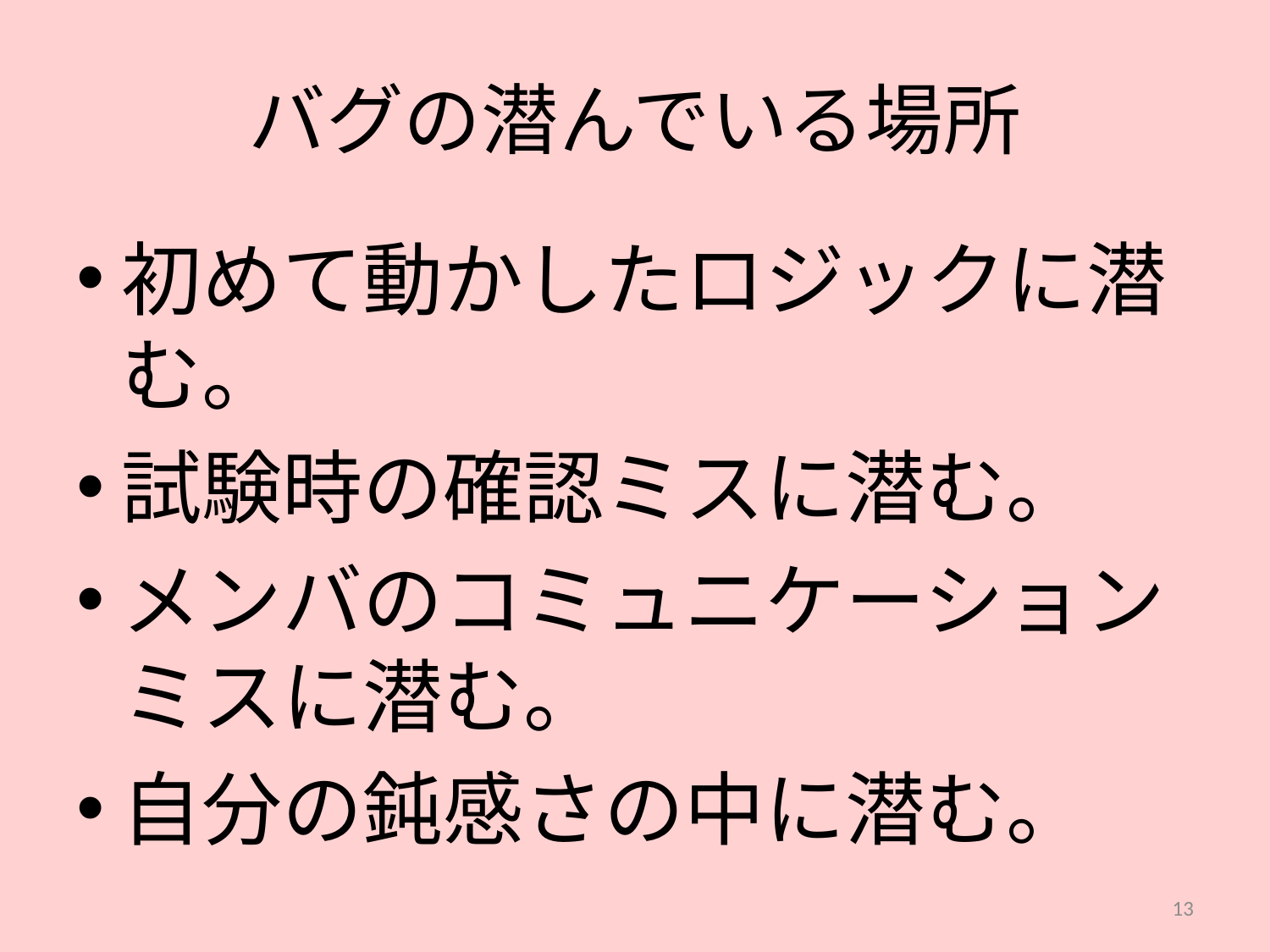

# バグの潜んでいる場所
初めて動かしたロジックに潜む。
試験時の確認ミスに潜む。
メンバのコミュニケーションミスに潜む。
自分の鈍感さの中に潜む。
13